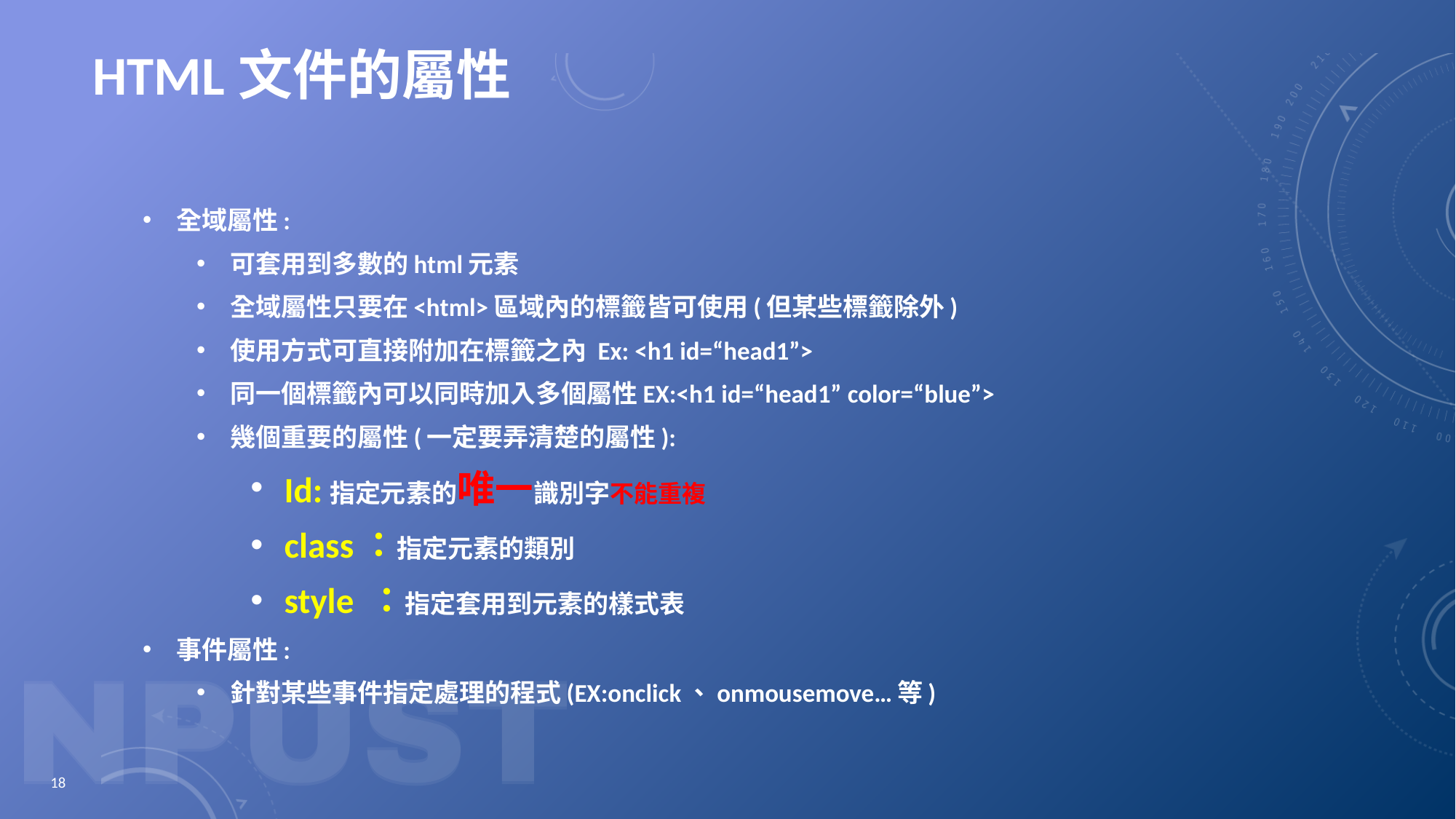

# HTML文件的屬性
全域屬性:
可套用到多數的html元素
全域屬性只要在<html>區域內的標籤皆可使用(但某些標籤除外)
使用方式可直接附加在標籤之內 Ex: <h1 id=“head1”>
同一個標籤內可以同時加入多個屬性EX:<h1 id=“head1” color=“blue”>
幾個重要的屬性(一定要弄清楚的屬性):
Id:指定元素的唯一識別字不能重複
class：指定元素的類別
style ：指定套用到元素的樣式表
事件屬性:
針對某些事件指定處理的程式(EX:onclick、onmousemove…等)

18